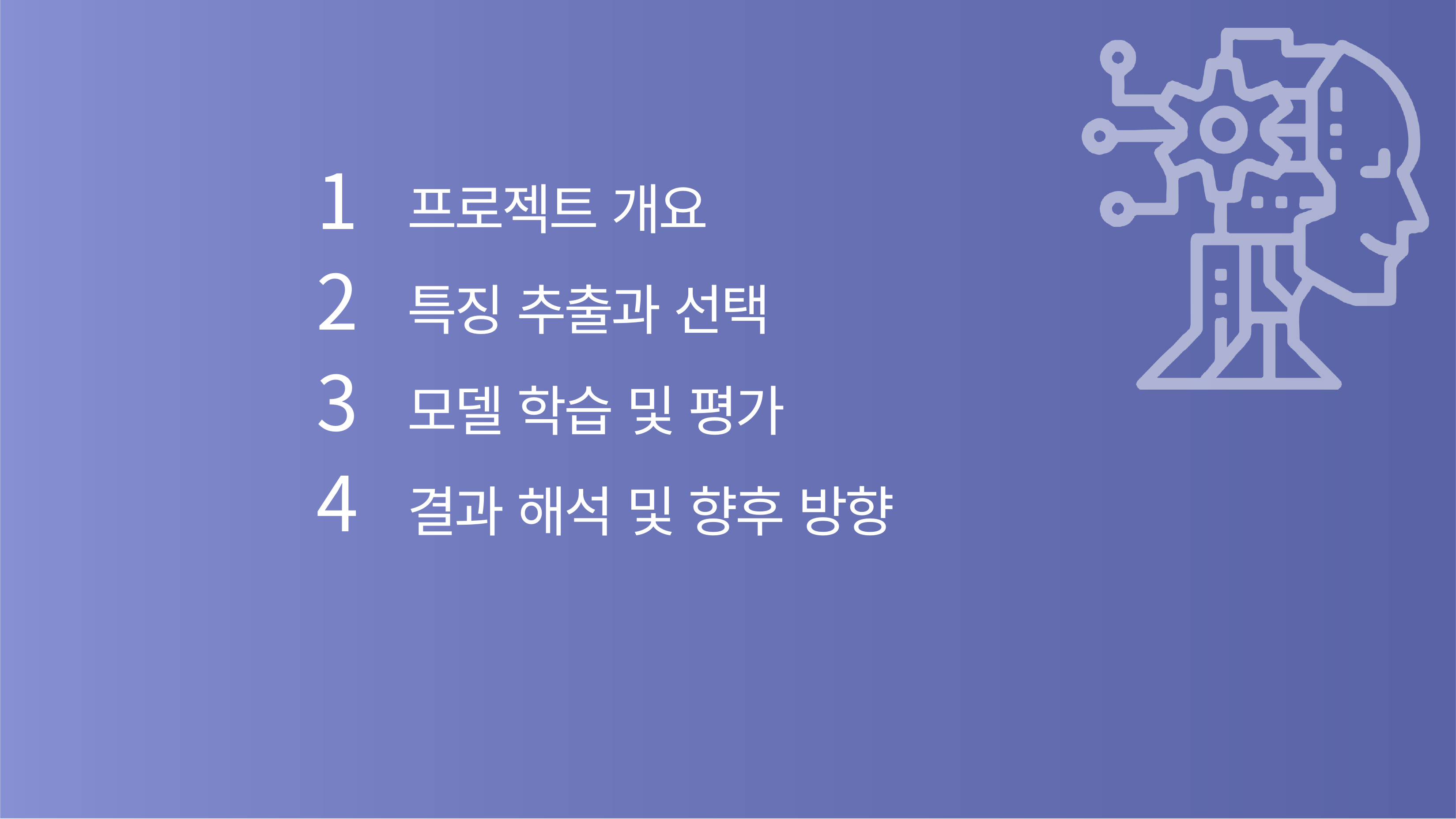

프로젝트 개요
특징 추출과 선택
모델 학습 및 평가
결과 해석 및 향후 방향